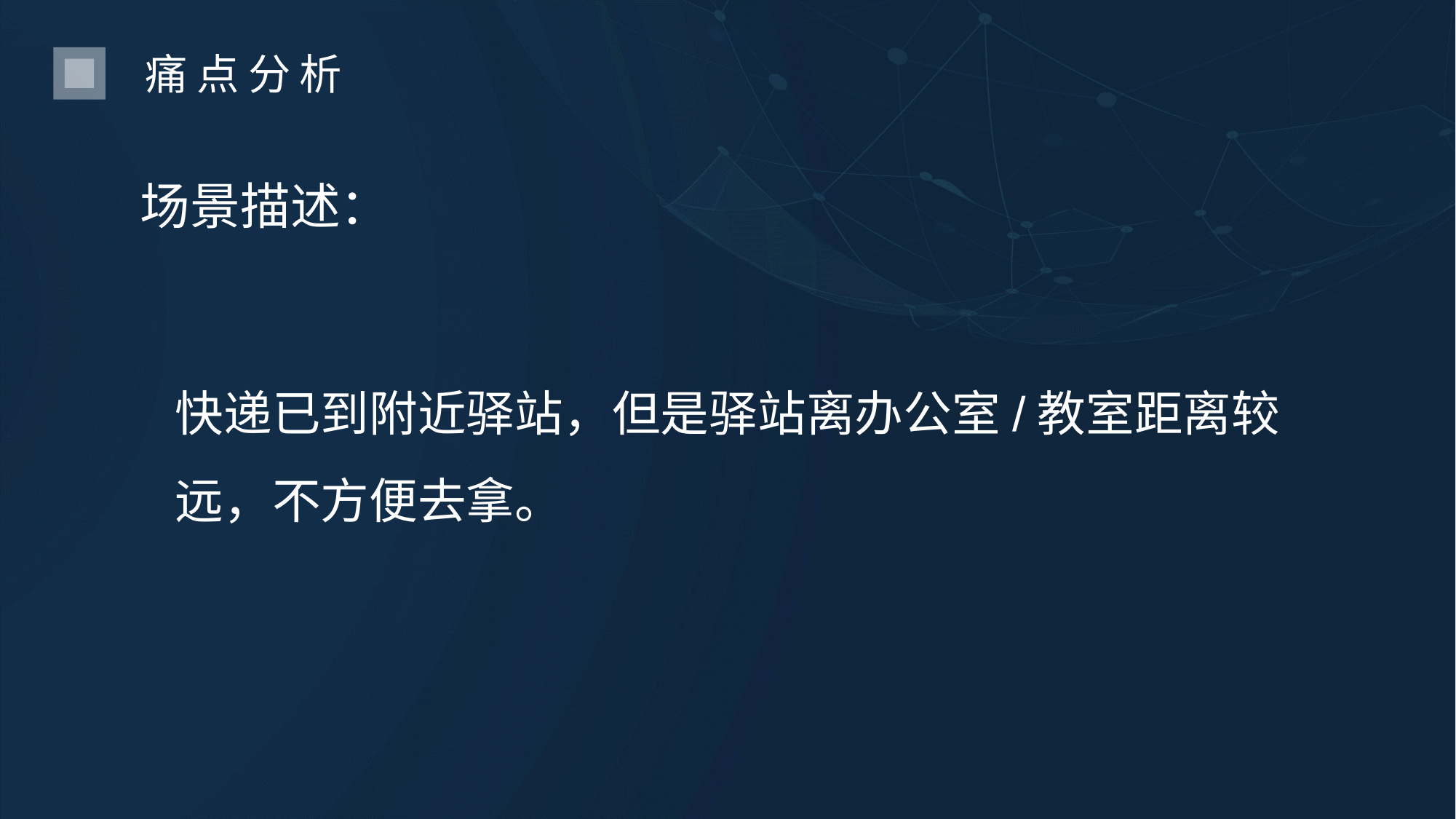

痛点分析

场景描述：

快递已到附近驿站，但是驿站离办公室/教室距离较远，不方便去拿。